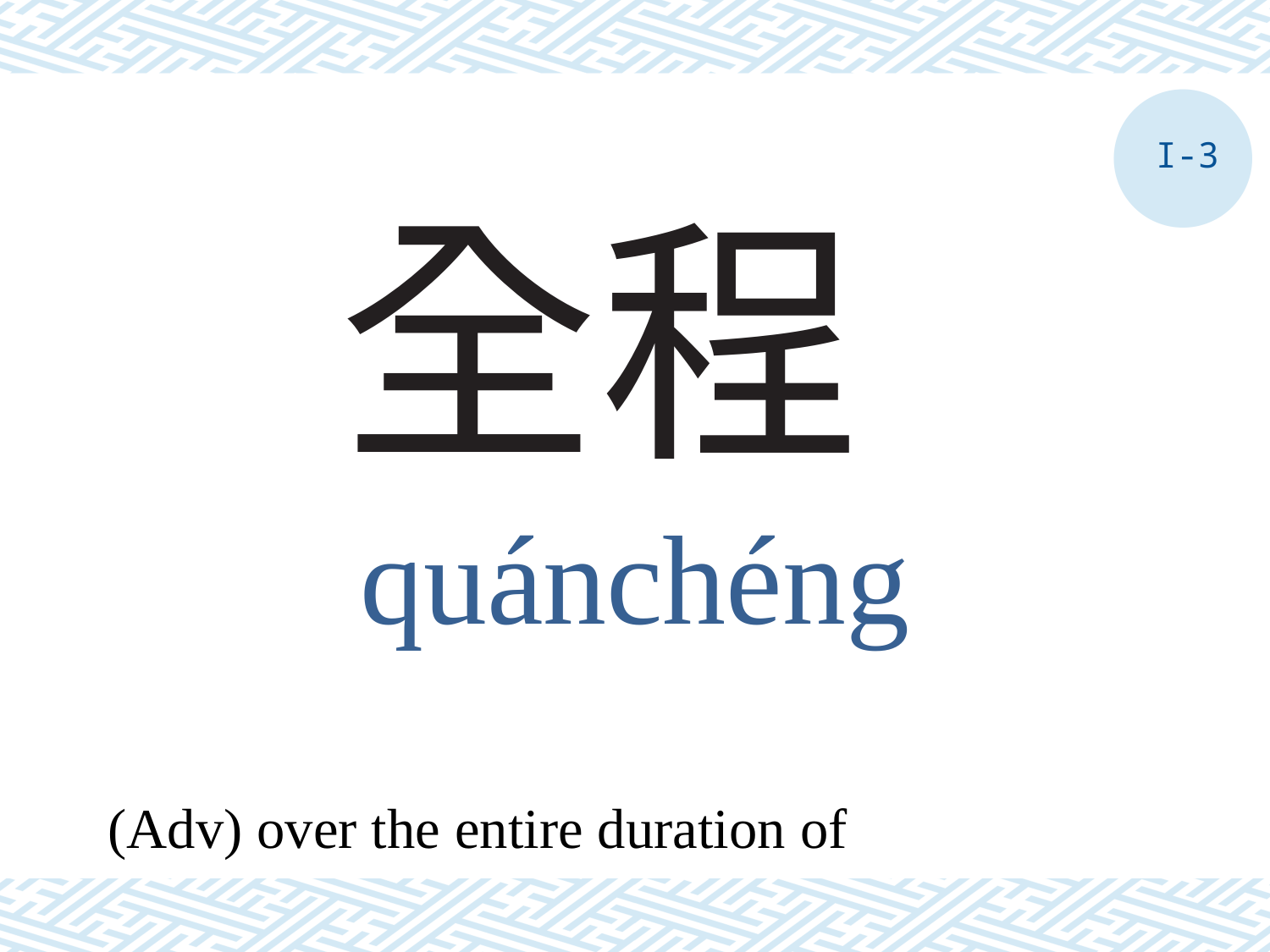

I-3

# 全程
quánchéng
(Adv) over the entire duration of